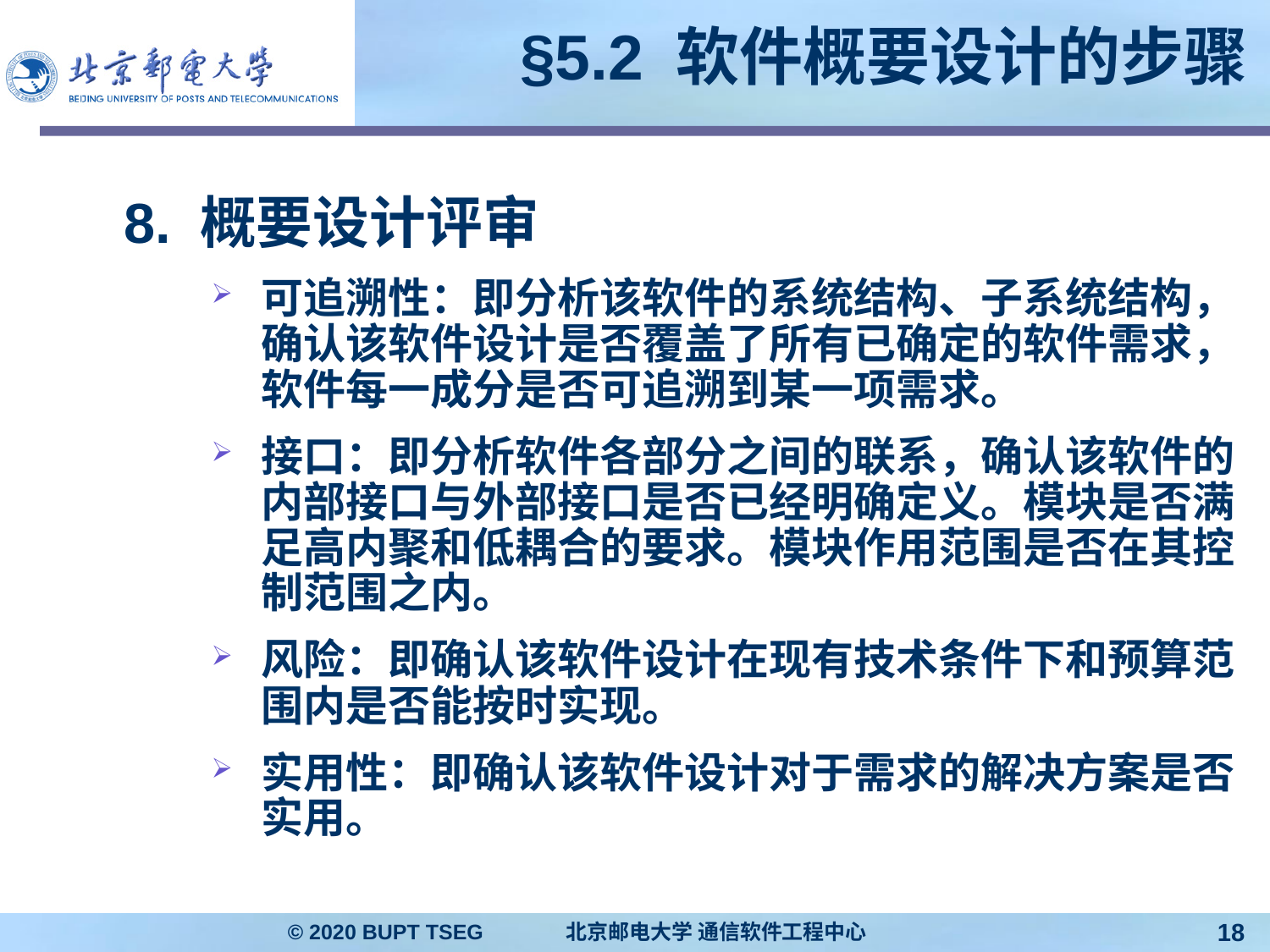

# §5.2 软件概要设计的步骤
8. 概要设计评审
可追溯性：即分析该软件的系统结构、子系统结构，确认该软件设计是否覆盖了所有已确定的软件需求，软件每一成分是否可追溯到某一项需求。
接口：即分析软件各部分之间的联系，确认该软件的内部接口与外部接口是否已经明确定义。模块是否满足高内聚和低耦合的要求。模块作用范围是否在其控制范围之内。
风险：即确认该软件设计在现有技术条件下和预算范围内是否能按时实现。
实用性：即确认该软件设计对于需求的解决方案是否实用。
© 2020 BUPT TSEG             北京邮电大学 通信软件工程中心